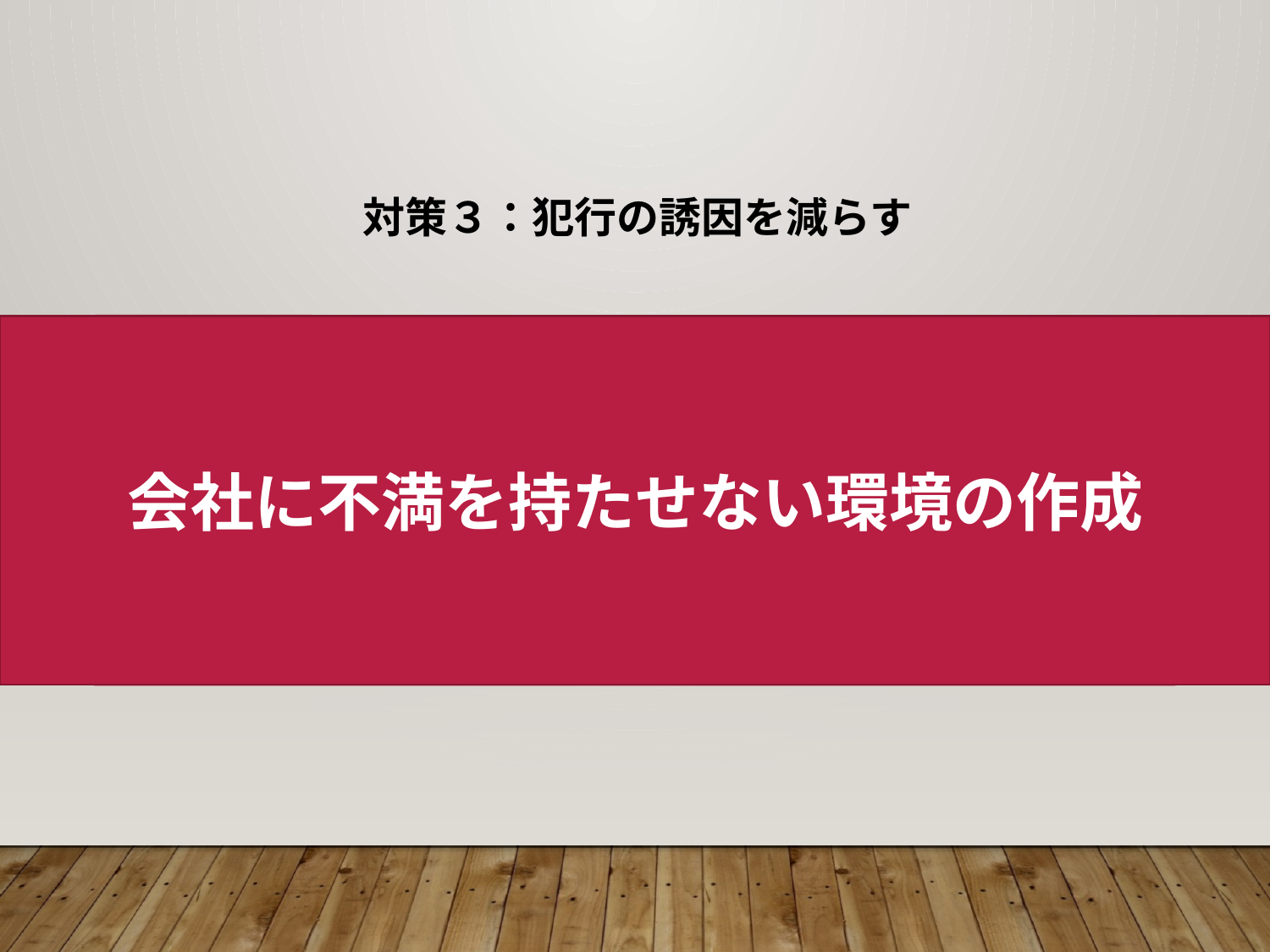

対策３：犯行の誘因を減らす
会社に不満を持たせない環境の作成
公平な人事評価
円滑なコミュニケーション
適正な労働環境の構築